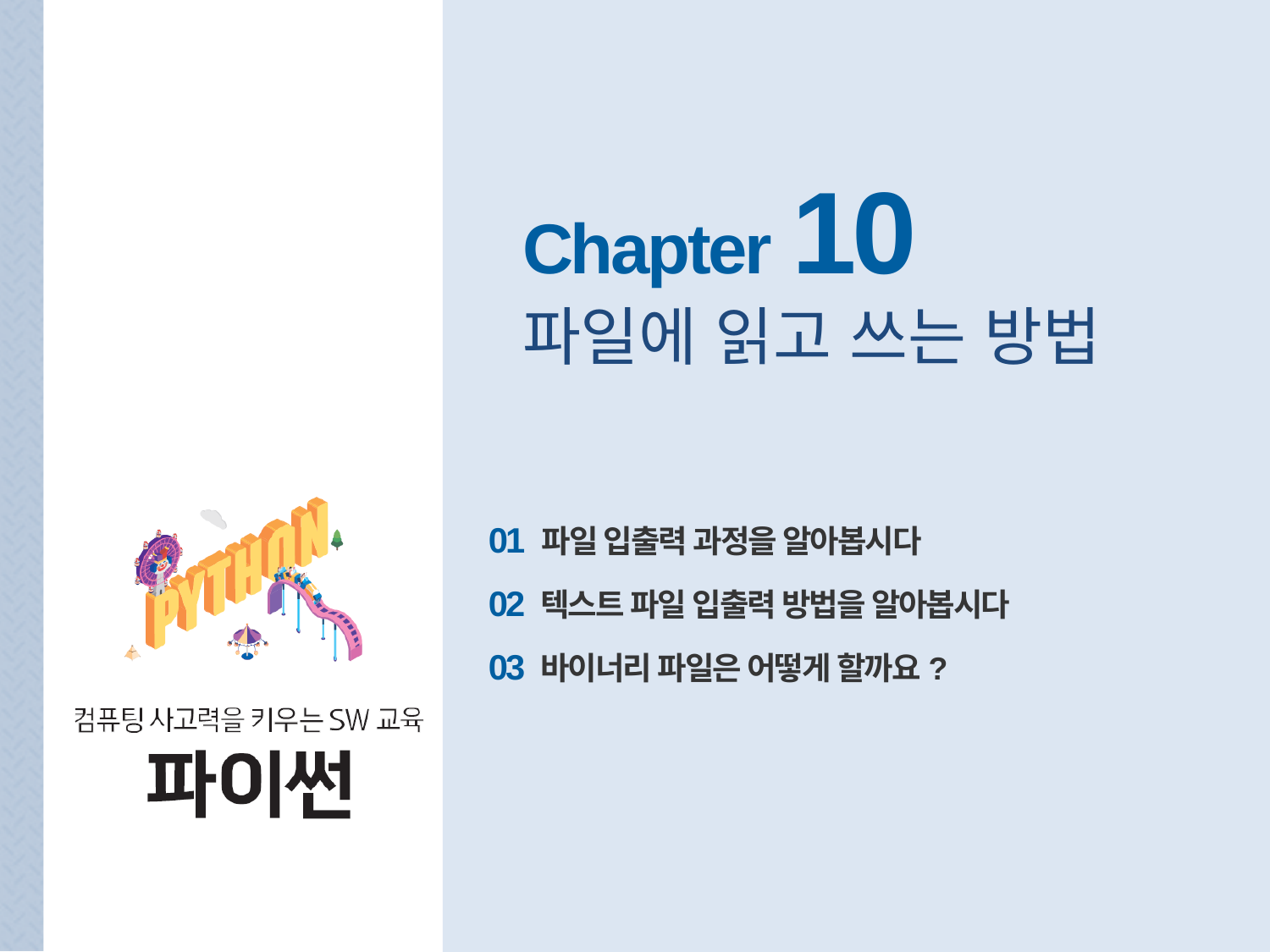

Chapter 10
파일에 읽고 쓰는 방법
01 파일 입출력 과정을 알아봅시다
02 텍스트 파일 입출력 방법을 알아봅시다
03 바이너리 파일은 어떻게 할까요?